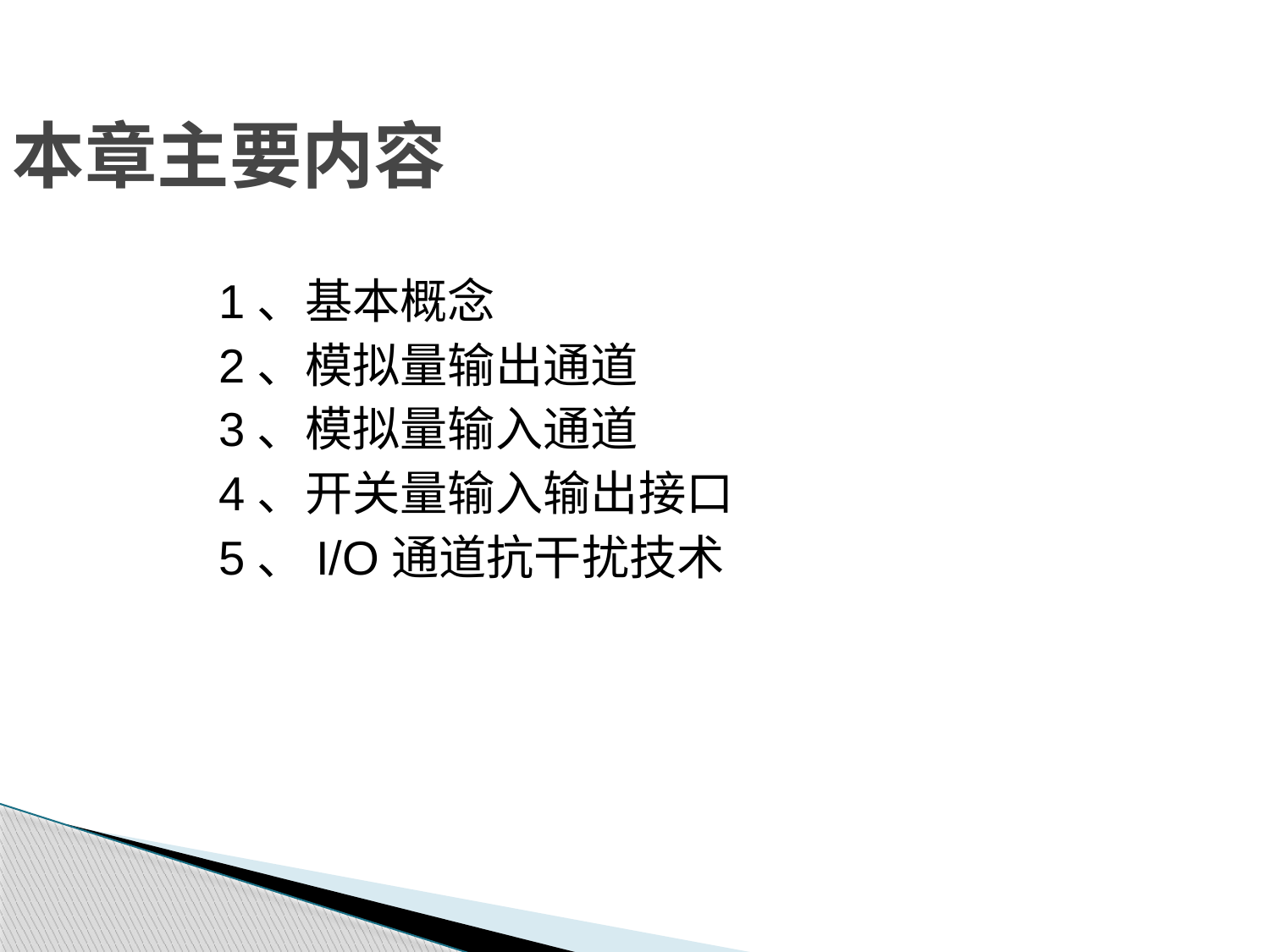

本章主要内容
  1、基本概念
  2、模拟量输出通道
  3、模拟量输入通道
  4、开关量输入输出接口
  5、I/O通道抗干扰技术